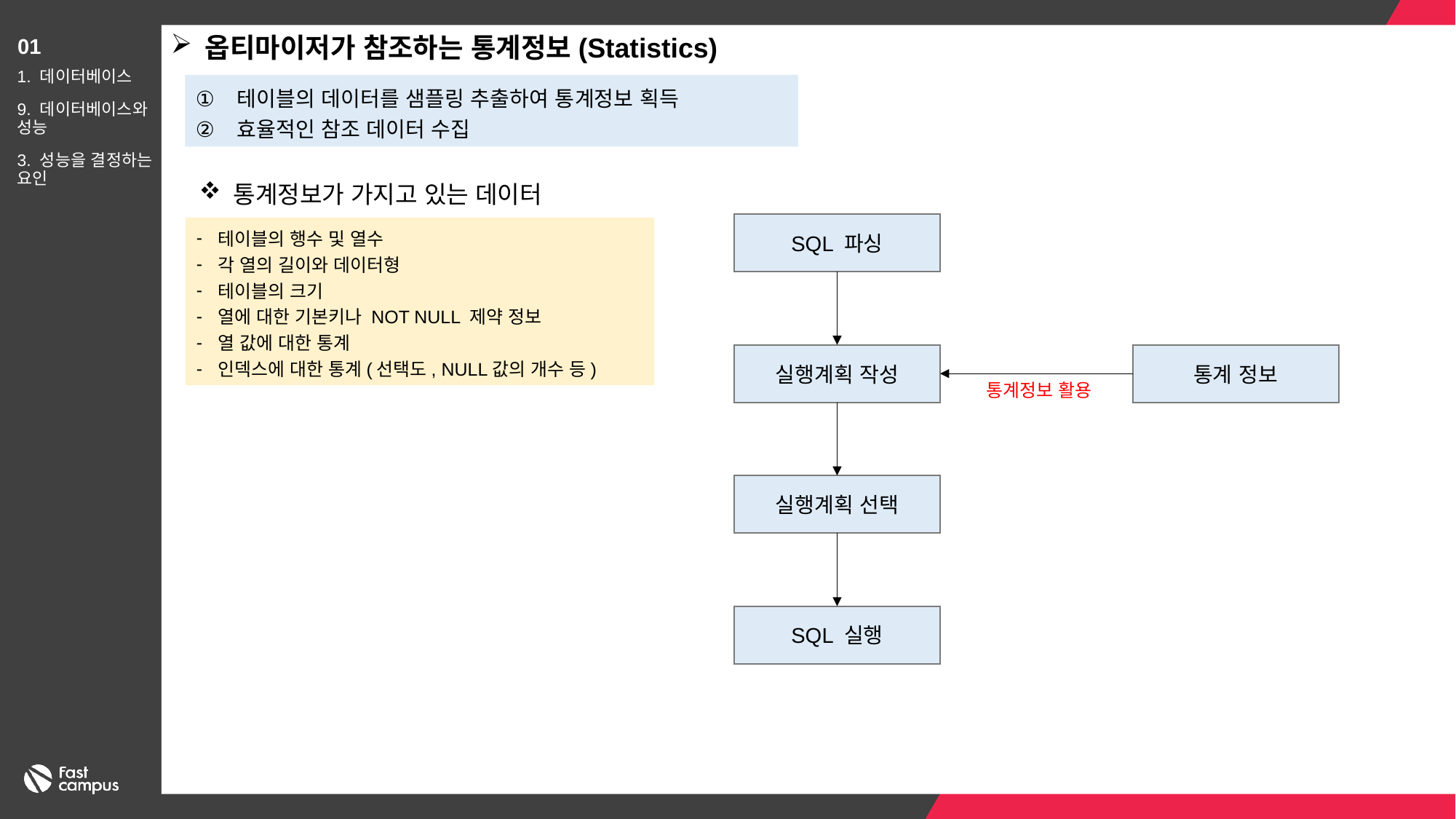

옵티마이저가 참조하는 통계정보(Statistics)
01
1. 데이터베이스
9. 데이터베이스와 성능
3. 성능을 결정하는 요인
테이블의 데이터를 샘플링 추출하여 통계정보 획득
효율적인 참조 데이터 수집
통계정보가 가지고 있는 데이터
SQL 파싱
테이블의 행수 및 열수
각 열의 길이와 데이터형
테이블의 크기
열에 대한 기본키나 NOT NULL 제약 정보
열 값에 대한 통계
인덱스에 대한 통계(선택도, NULL값의 개수 등)
실행계획 작성
통계 정보
통계정보 활용
실행계획 선택
SQL 실행